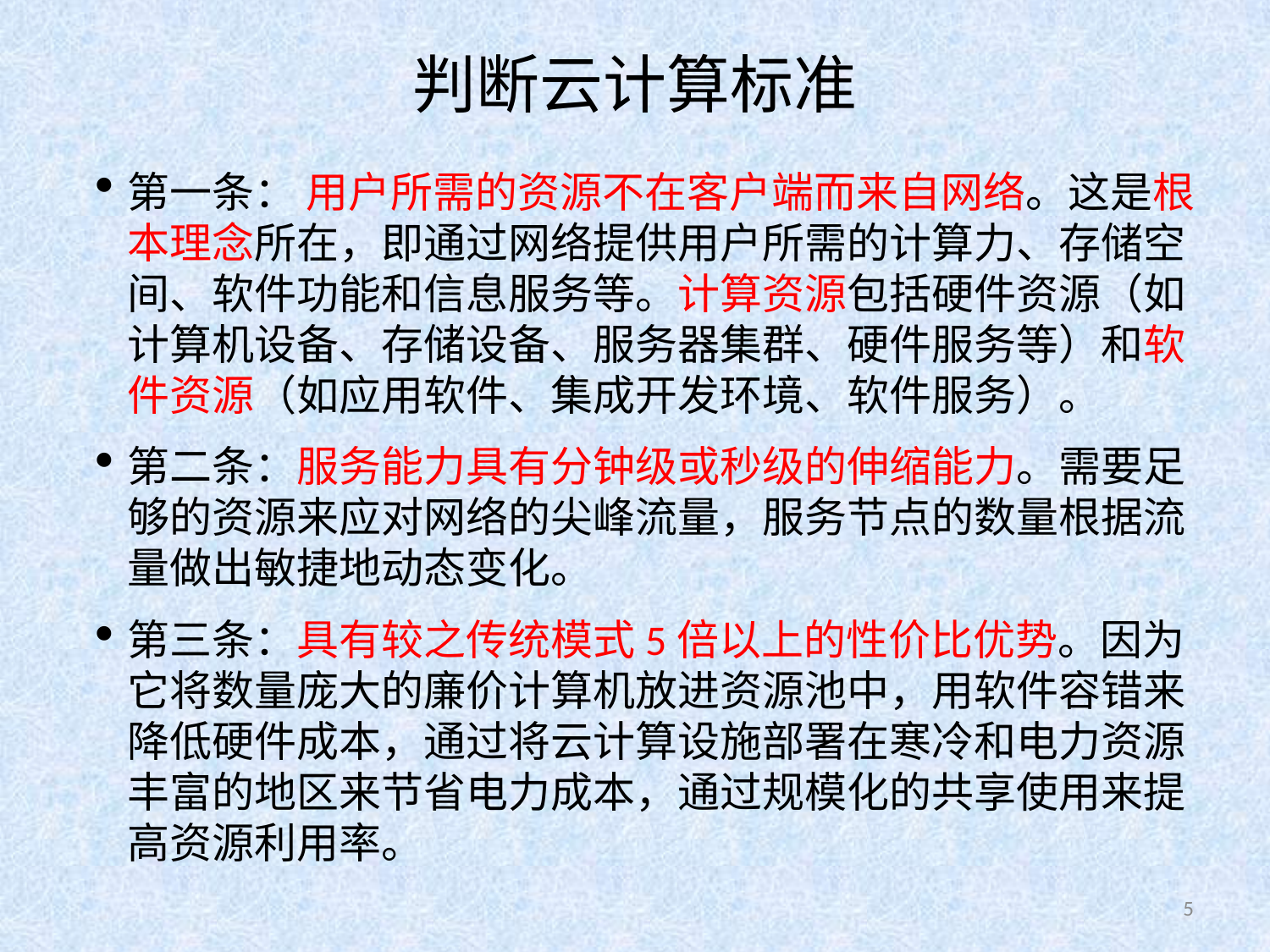

# 判断云计算标准
第一条： 用户所需的资源不在客户端而来自网络。这是根本理念所在，即通过网络提供用户所需的计算力、存储空间、软件功能和信息服务等。计算资源包括硬件资源（如计算机设备、存储设备、服务器集群、硬件服务等）和软件资源（如应用软件、集成开发环境、软件服务）。
第二条：服务能力具有分钟级或秒级的伸缩能力。需要足够的资源来应对网络的尖峰流量，服务节点的数量根据流量做出敏捷地动态变化。
第三条：具有较之传统模式5倍以上的性价比优势。因为它将数量庞大的廉价计算机放进资源池中，用软件容错来降低硬件成本，通过将云计算设施部署在寒冷和电力资源丰富的地区来节省电力成本，通过规模化的共享使用来提高资源利用率。

5